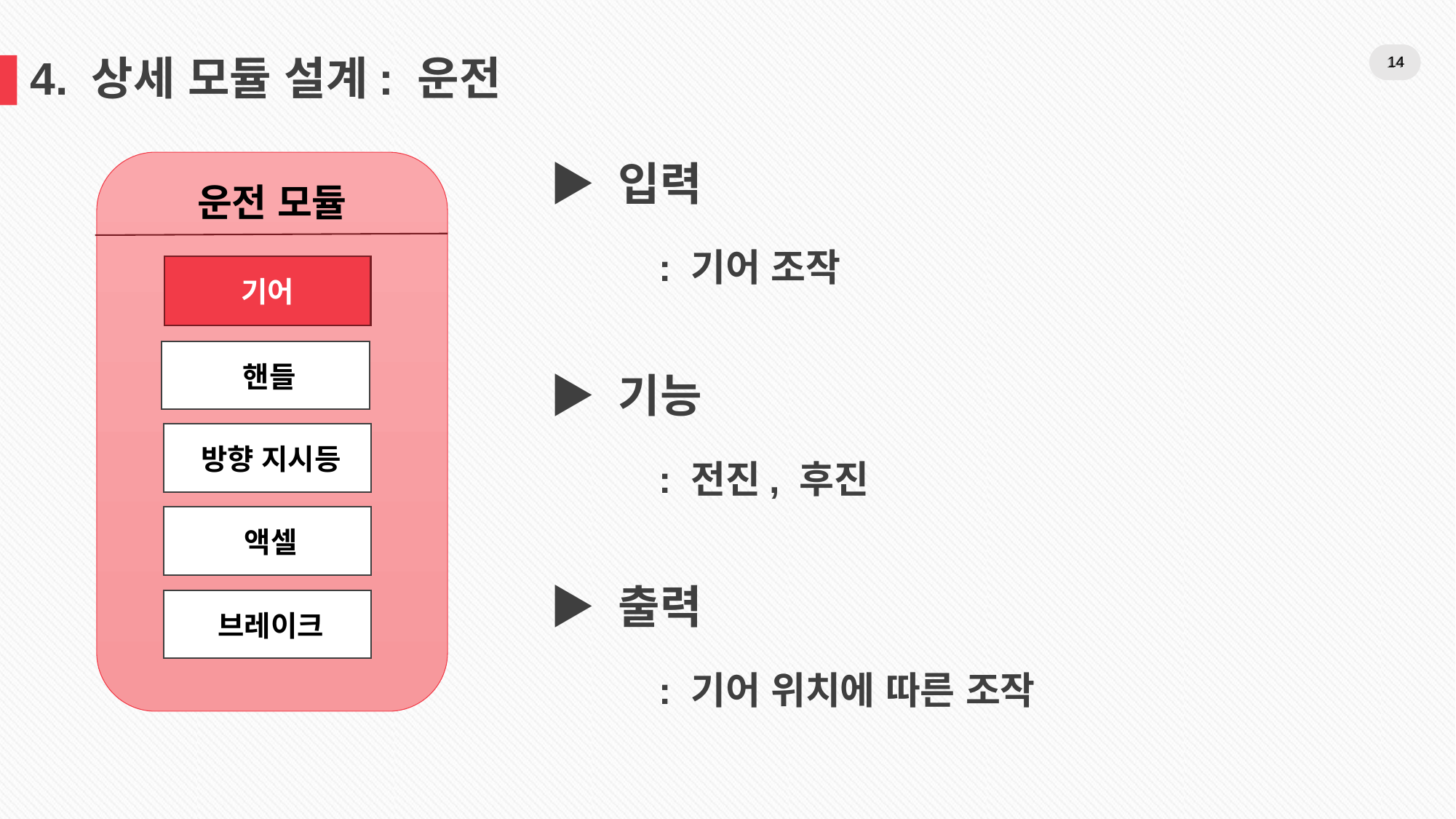

14
14
4. 상세 모듈 설계: 운전
▶ 입력
	: 기어 조작

▶ 기능
	: 전진, 후진

▶ 출력
	: 기어 위치에 따른 조작

운전 모듈
기어

핸들

방향 지시등

액셀

브레이크